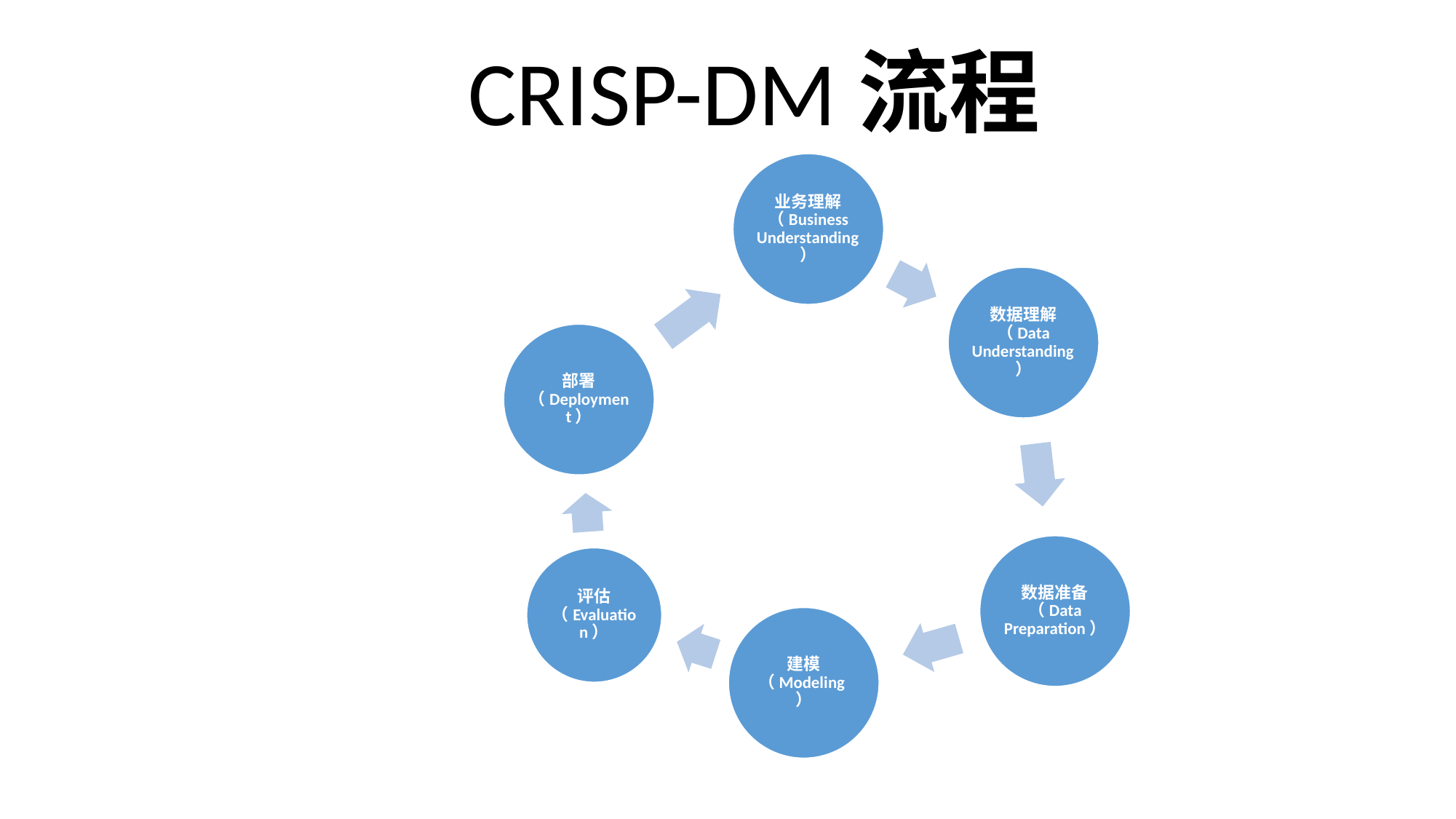

# CRISP-DM流程
业务理解（Business Understanding）

数据理解（Data Understanding）

数据准备（Data Preparation）

建模（Modeling）

评估（Evaluation）

部署（Deployment）